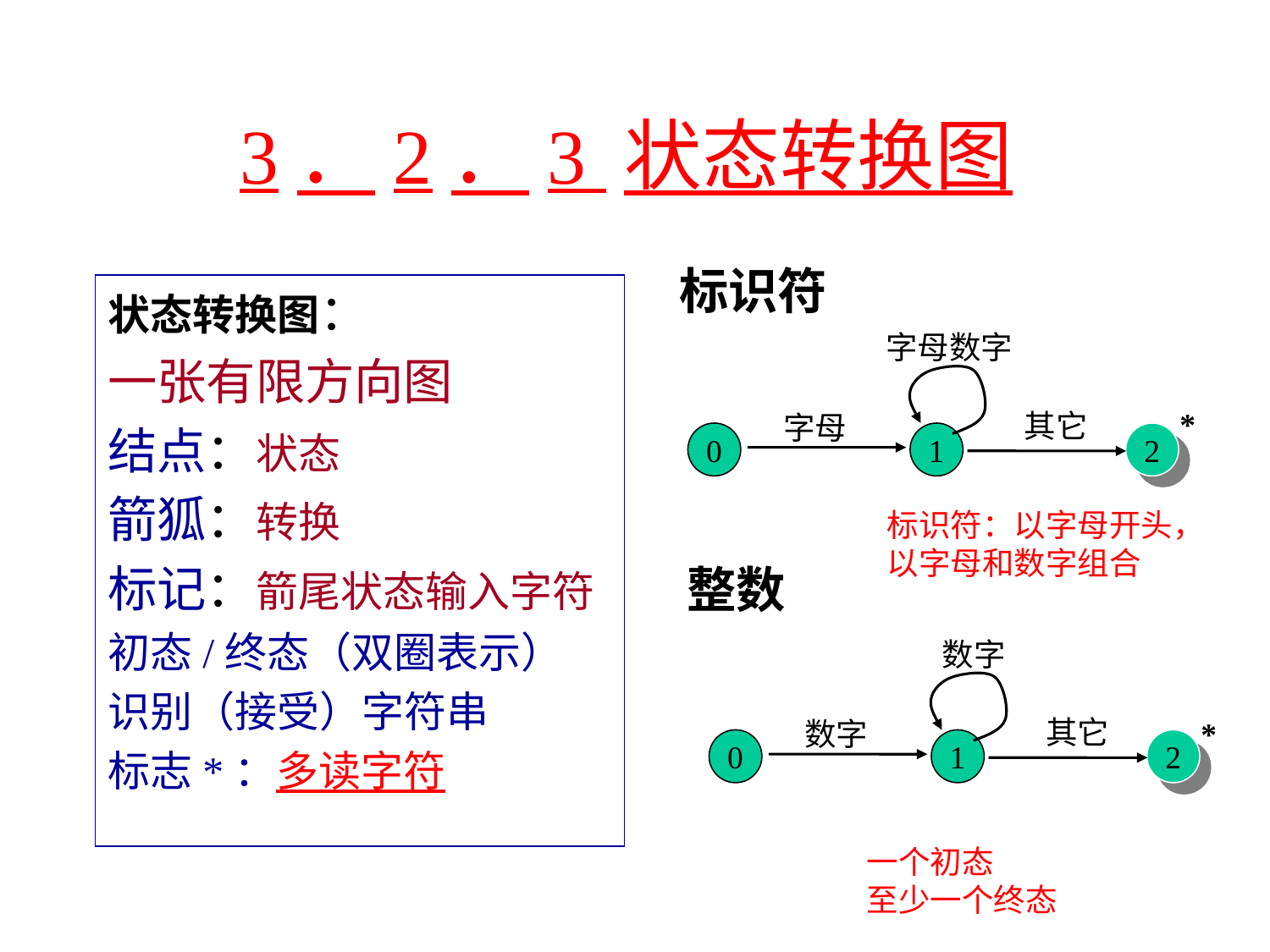

# 3．2．3 状态转换图
标识符
状态转换图：
一张有限方向图
结点：状态
箭狐：转换
标记：箭尾状态输入字符
初态/终态（双圈表示）
识别（接受）字符串
标志*：多读字符
字母数字

*
其它
字母
0
1
2

标识符：以字母开头，
以字母和数字组合
整数
数字

其它
数字
*
0
1
2

一个初态
至少一个终态